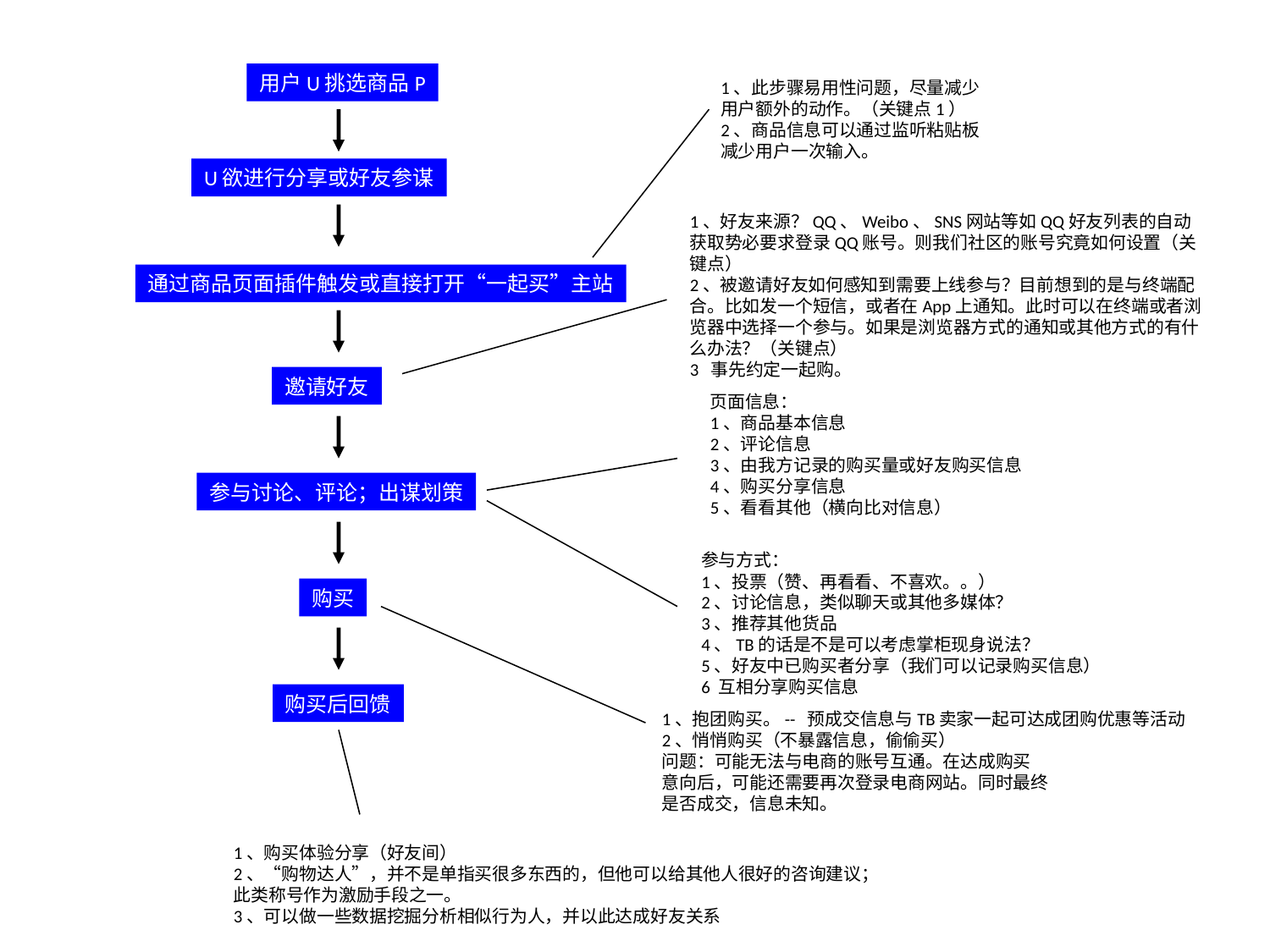

用户U挑选商品P
1、此步骤易用性问题，尽量减少
用户额外的动作。（关键点1）
2、商品信息可以通过监听粘贴板
减少用户一次输入。

U欲进行分享或好友参谋

1、好友来源？QQ、Weibo、SNS网站等如QQ好友列表的自动获取势必要求登录QQ账号。则我们社区的账号究竟如何设置（关键点）
2、被邀请好友如何感知到需要上线参与？目前想到的是与终端配合。比如发一个短信，或者在App上通知。此时可以在终端或者浏览器中选择一个参与。如果是浏览器方式的通知或其他方式的有什么办法？（关键点）
3  事先约定一起购。
通过商品页面插件触发或直接打开“一起买”主站

邀请好友
页面信息：
1、商品基本信息
2、评论信息
3、由我方记录的购买量或好友购买信息
4、购买分享信息
5、看看其他（横向比对信息）

参与讨论、评论；出谋划策

参与方式：
1、投票（赞、再看看、不喜欢。。）
2、讨论信息，类似聊天或其他多媒体？
3、推荐其他货品
4、TB的话是不是可以考虑掌柜现身说法？
5、好友中已购买者分享（我们可以记录购买信息）
6 互相分享购买信息
购买

购买后回馈
1、抱团购买。--  预成交信息与TB卖家一起可达成团购优惠等活动
2、悄悄购买（不暴露信息，偷偷买）
问题：可能无法与电商的账号互通。在达成购买
意向后，可能还需要再次登录电商网站。同时最终
是否成交，信息未知。

1、购买体验分享（好友间）
2、“购物达人”，并不是单指买很多东西的，但他可以给其他人很好的咨询建议；
此类称号作为激励手段之一。
3、可以做一些数据挖掘分析相似行为人，并以此达成好友关系